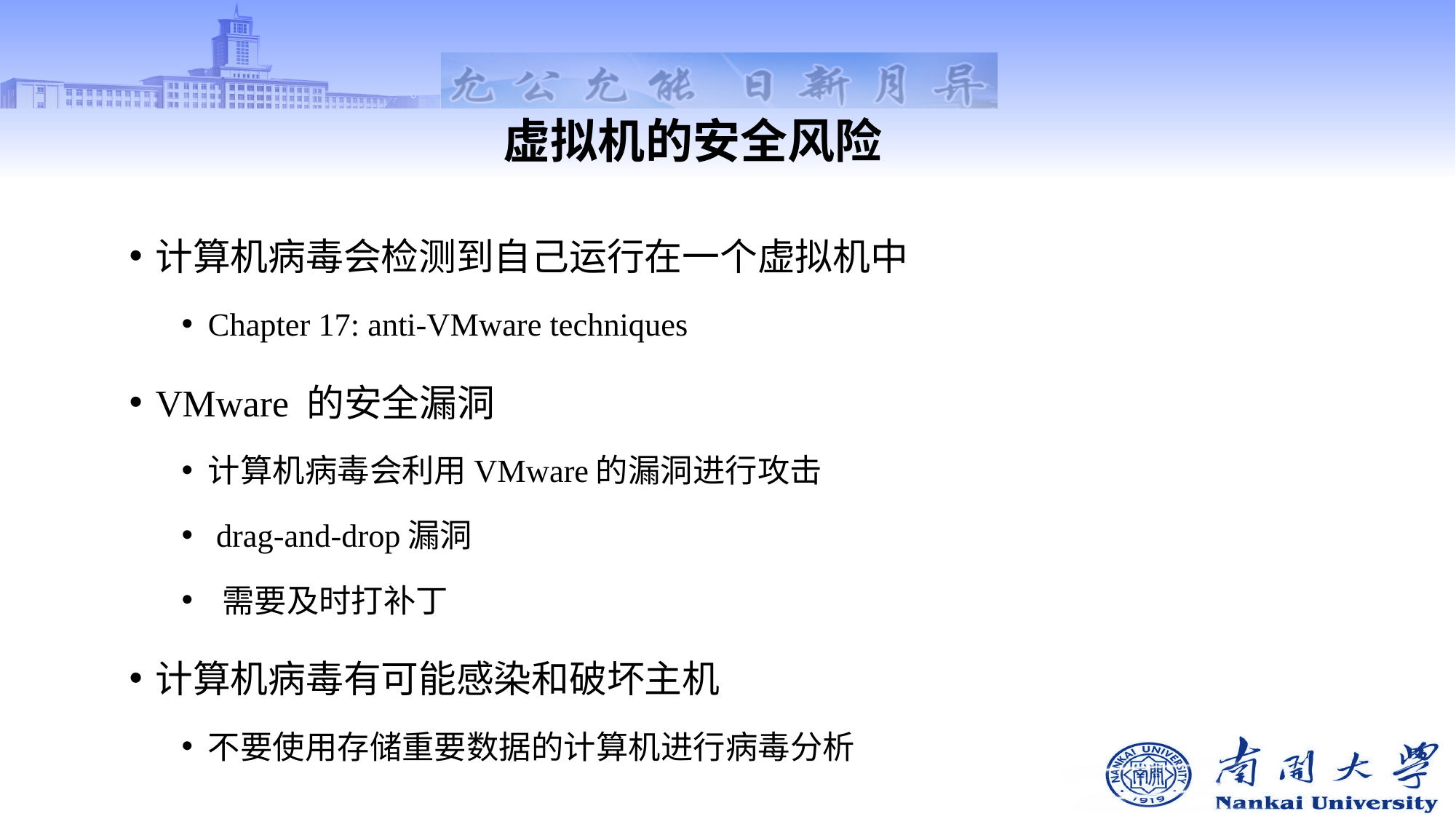

# 虚拟机的安全风险
计算机病毒会检测到自己运行在一个虚拟机中
Chapter 17: anti-VMware techniques
VMware 的安全漏洞
计算机病毒会利用VMware的漏洞进行攻击
 drag-and-drop漏洞
 需要及时打补丁
计算机病毒有可能感染和破坏主机
不要使用存储重要数据的计算机进行病毒分析